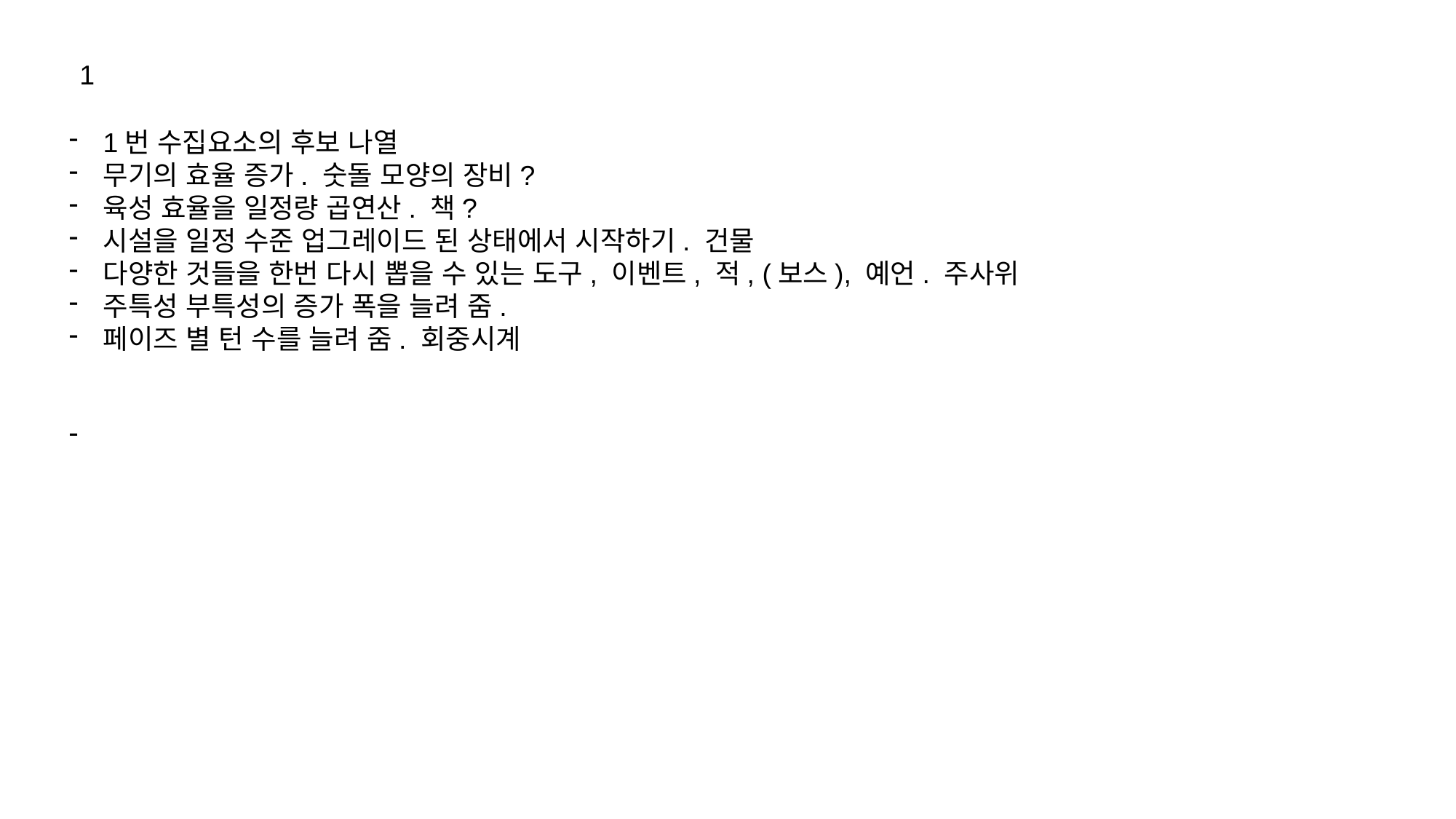

1
1번 수집요소의 후보 나열
무기의 효율 증가. 숫돌 모양의 장비?
육성 효율을 일정량 곱연산. 책?
시설을 일정 수준 업그레이드 된 상태에서 시작하기. 건물
다양한 것들을 한번 다시 뽑을 수 있는 도구, 이벤트, 적, (보스), 예언. 주사위
주특성 부특성의 증가 폭을 늘려 줌.
페이즈 별 턴 수를 늘려 줌. 회중시계